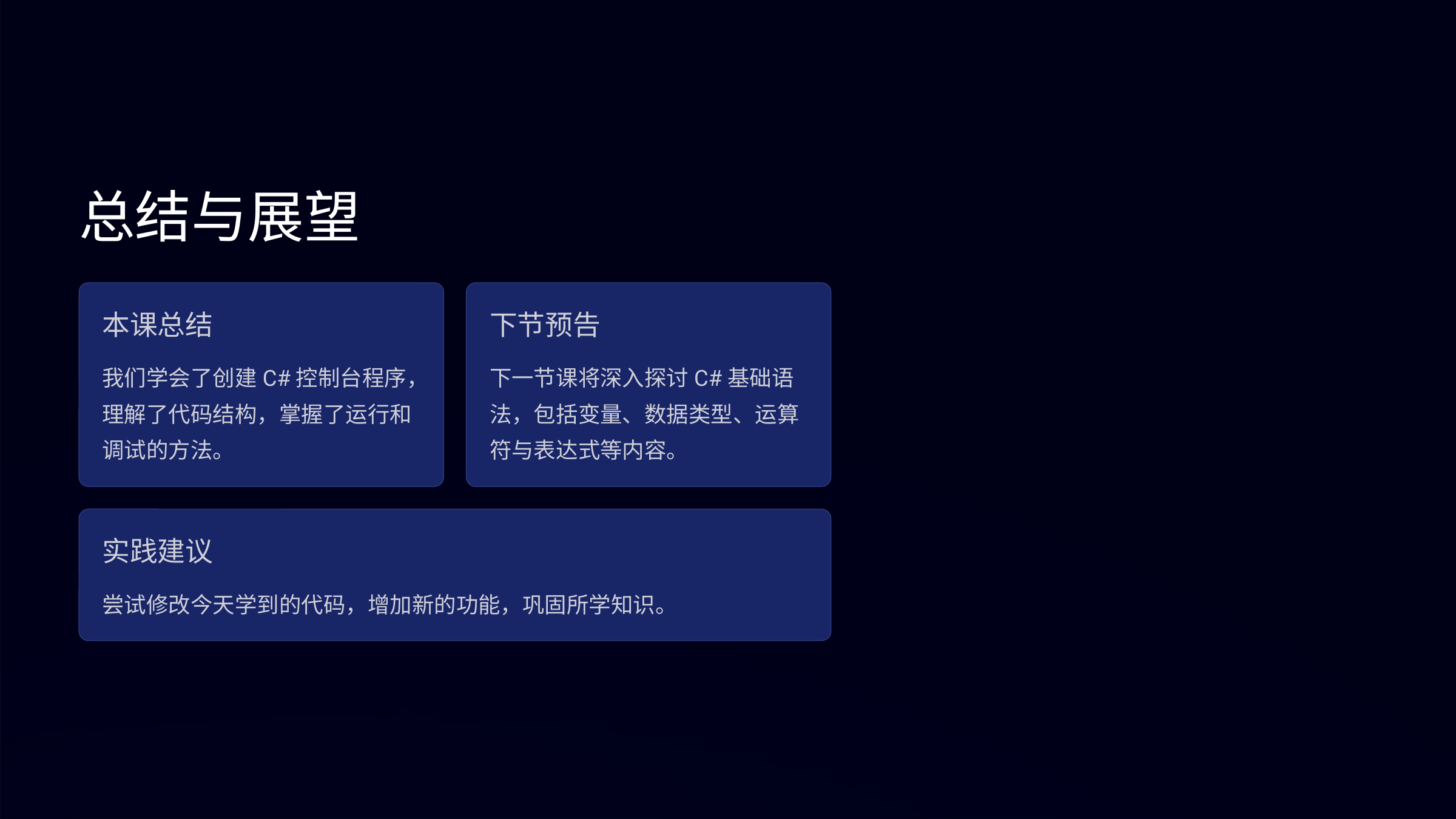

总结与展望

本课总结
下节预告
我们学会了创建C#控制台程序，理解了代码结构，掌握了运行和调试的方法。
下一节课将深入探讨C#基础语法，包括变量、数据类型、运算符与表达式等内容。

实践建议
尝试修改今天学到的代码，增加新的功能，巩固所学知识。